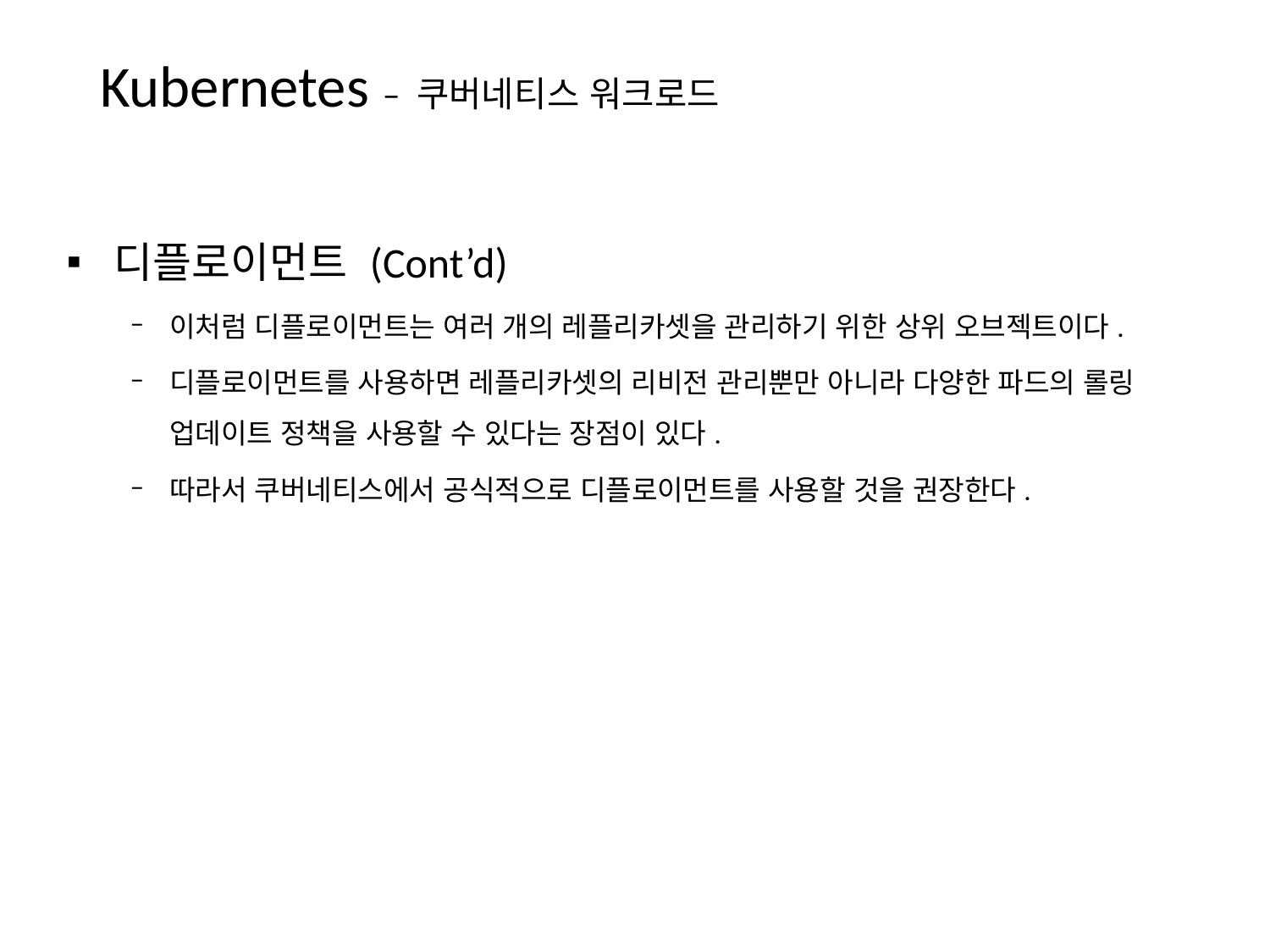

# Kubernetes – 쿠버네티스 워크로드
디플로이먼트 (Cont’d)
이처럼 디플로이먼트는 여러 개의 레플리카셋을 관리하기 위한 상위 오브젝트이다.
디플로이먼트를 사용하면 레플리카셋의 리비전 관리뿐만 아니라 다양한 파드의 롤링 업데이트 정책을 사용할 수 있다는 장점이 있다.
따라서 쿠버네티스에서 공식적으로 디플로이먼트를 사용할 것을 권장한다.